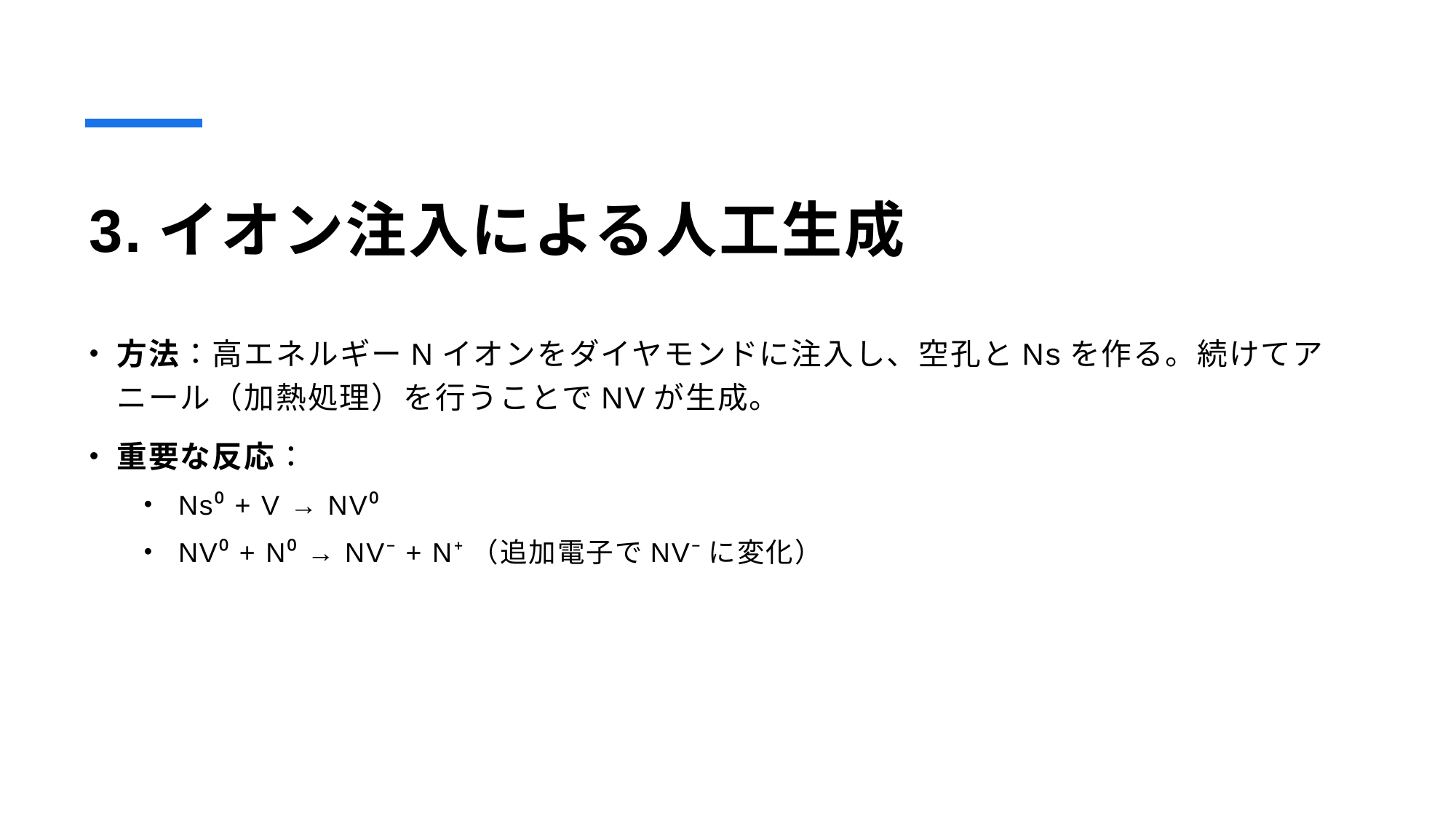

# 3.イオン注入による人工生成
方法：高エネルギーNイオンをダイヤモンドに注入し、空孔とNsを作る。続けてアニール（加熱処理）を行うことでNVが生成。
重要な反応：
Ns⁰ + V → NV⁰
NV⁰ + N⁰ → NV⁻ + N⁺（追加電子でNV⁻に変化）